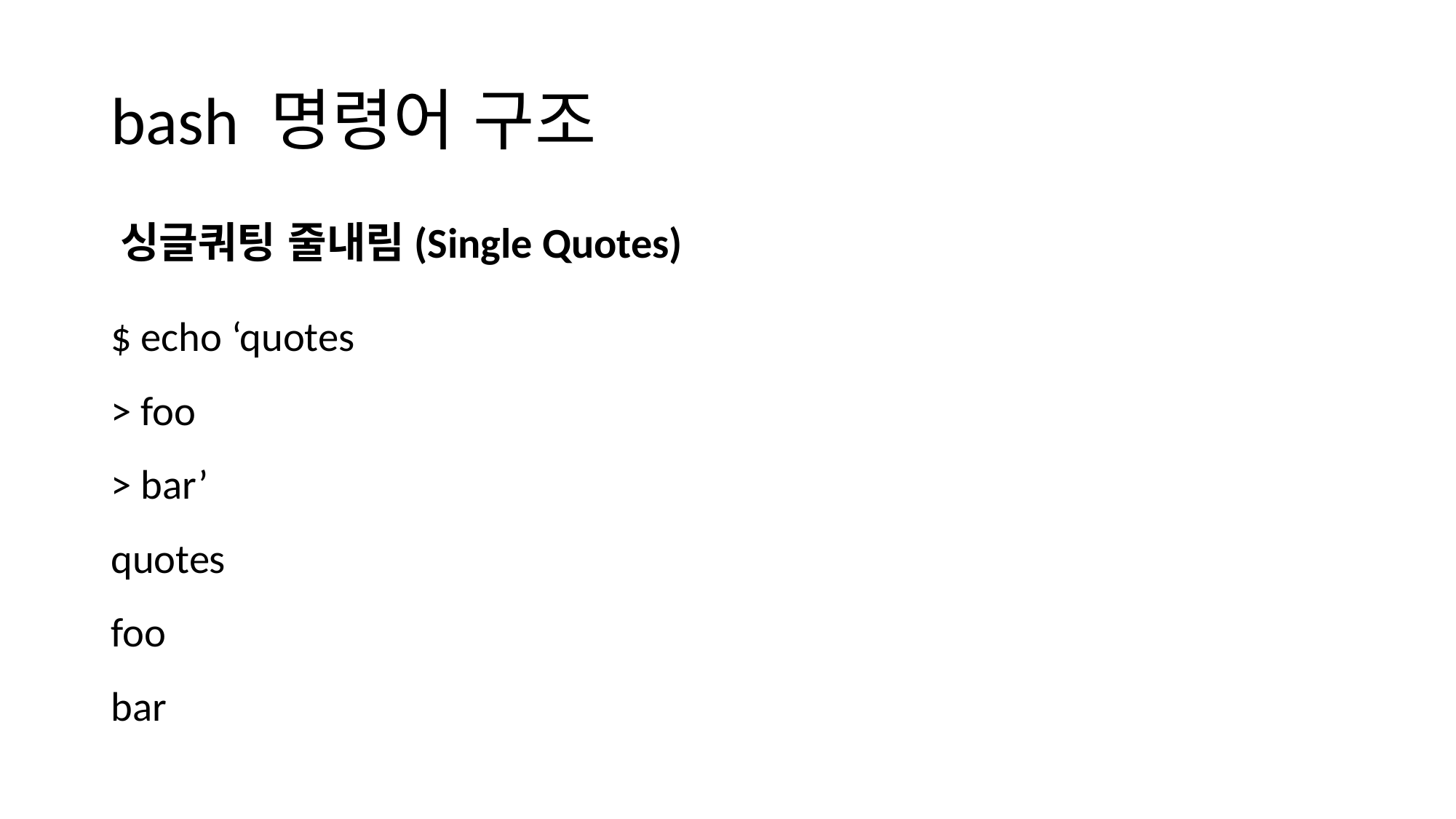

# bash 명령어 구조
싱글쿼팅 줄내림(Single Quotes)
$ echo ‘quotes
> foo
> bar’
quotes
foo
bar